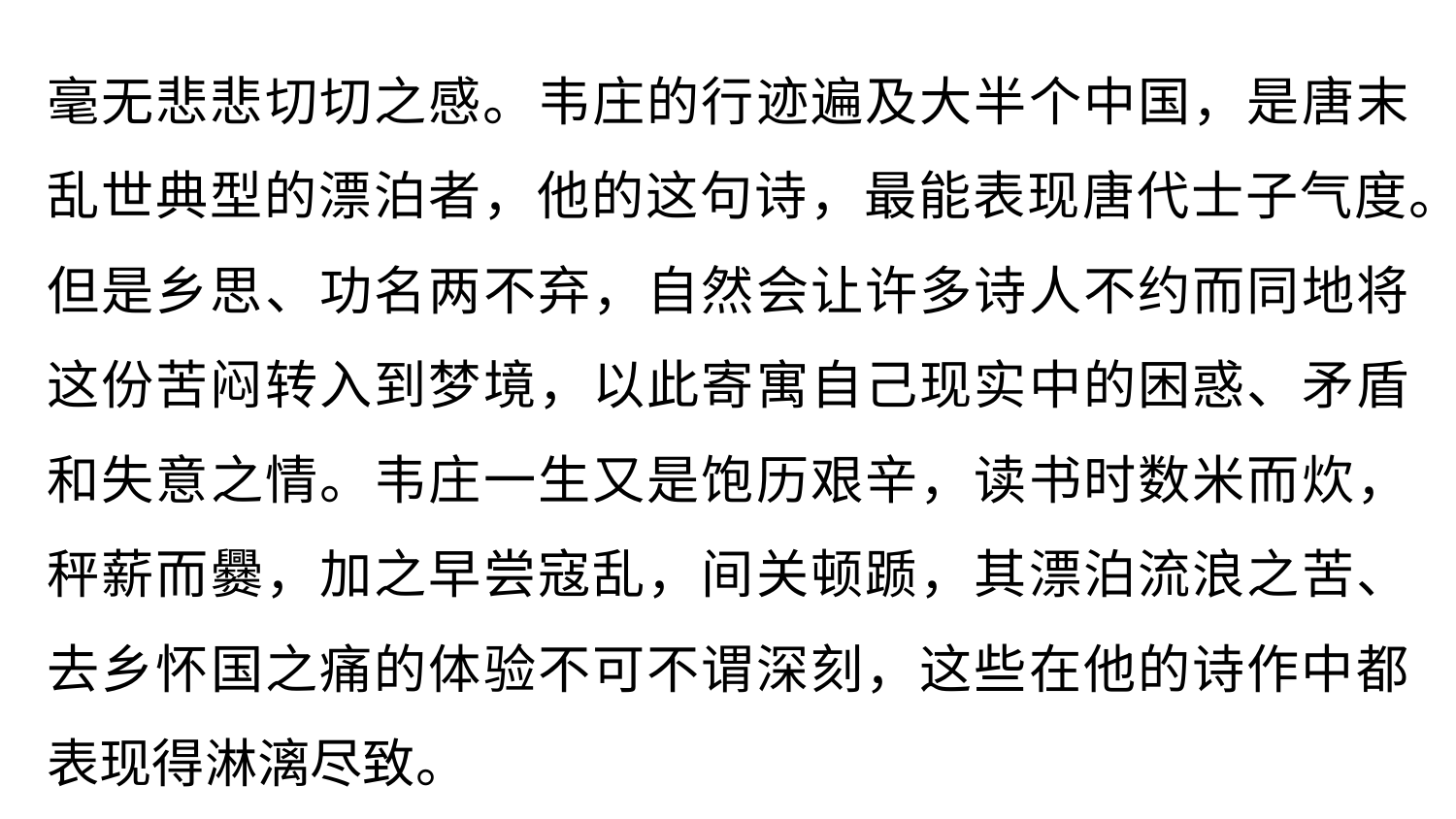

毫无悲悲切切之感。韦庄的行迹遍及大半个中国，是唐末乱世典型的漂泊者，他的这句诗，最能表现唐代士子气度。但是乡思、功名两不弃，自然会让许多诗人不约而同地将这份苦闷转入到梦境，以此寄寓自己现实中的困惑、矛盾和失意之情。韦庄一生又是饱历艰辛，读书时数米而炊，秤薪而爨，加之早尝寇乱，间关顿踬，其漂泊流浪之苦、去乡怀国之痛的体验不可不谓深刻，这些在他的诗作中都表现得淋漓尽致。